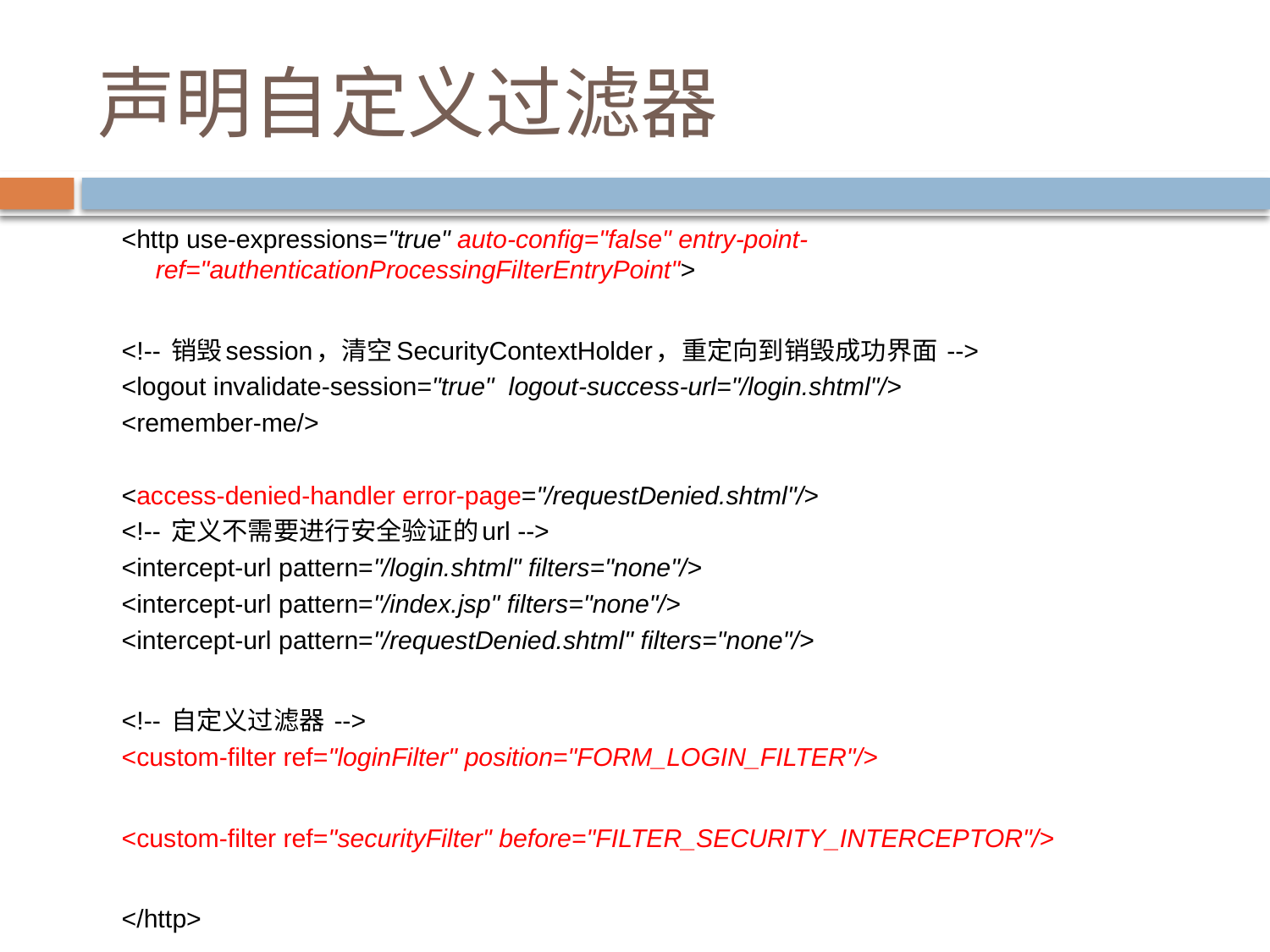

# 声明自定义过滤器
<http use-expressions="true" auto-config="false" entry-point-ref="authenticationProcessingFilterEntryPoint">

<!-- 销毁session，清空SecurityContextHolder，重定向到销毁成功界面 -->
<logout invalidate-session="true"  logout-success-url="/login.shtml"/>
<remember-me/>

<access-denied-handler error-page="/requestDenied.shtml"/>
<!-- 定义不需要进行安全验证的url -->
<intercept-url pattern="/login.shtml" filters="none"/>
<intercept-url pattern="/index.jsp" filters="none"/>
<intercept-url pattern="/requestDenied.shtml" filters="none"/>

<!-- 自定义过滤器 -->
<custom-filter ref="loginFilter" position="FORM_LOGIN_FILTER"/>

<custom-filter ref="securityFilter" before="FILTER_SECURITY_INTERCEPTOR"/>

</http>